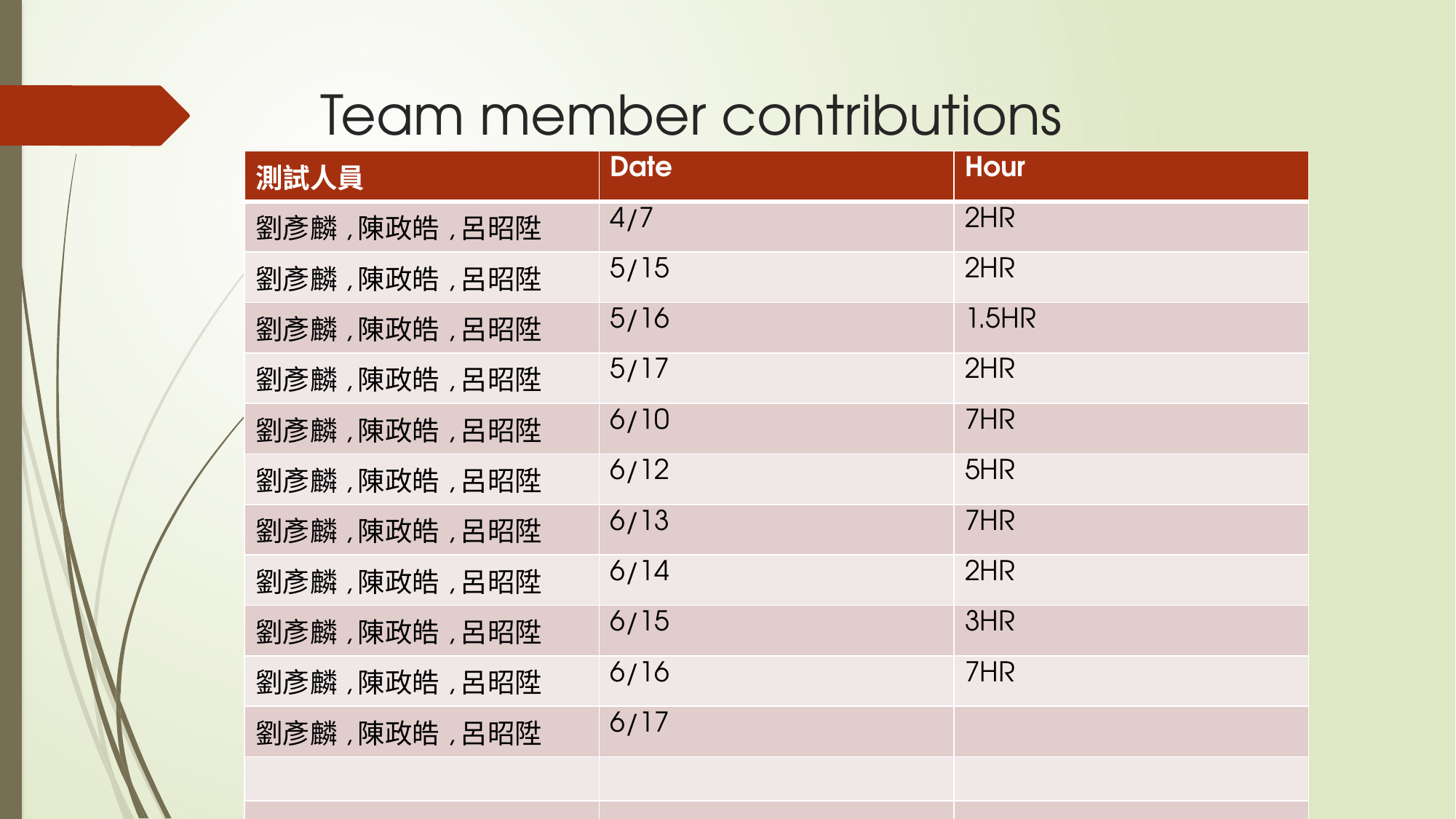

# Team member contributions and/or feedbacks
| 測試人員 | Date | Hour |
| --- | --- | --- |
| 劉彥麟,陳政皓,呂昭陞 | 4/7 | 2HR |
| 劉彥麟,陳政皓,呂昭陞 | 5/15 | 2HR |
| 劉彥麟,陳政皓,呂昭陞 | 5/16 | 1.5HR |
| 劉彥麟,陳政皓,呂昭陞 | 5/17 | 2HR |
| 劉彥麟,陳政皓,呂昭陞 | 6/10 | 7HR |
| 劉彥麟,陳政皓,呂昭陞 | 6/12 | 5HR |
| 劉彥麟,陳政皓,呂昭陞 | 6/13 | 7HR |
| 劉彥麟,陳政皓,呂昭陞 | 6/14 | 2HR |
| 劉彥麟,陳政皓,呂昭陞 | 6/15 | 3HR |
| 劉彥麟,陳政皓,呂昭陞 | 6/16 | 7HR |
| 劉彥麟,陳政皓,呂昭陞 | 6/17 |  |
|  |  |  |
|  |  |  |